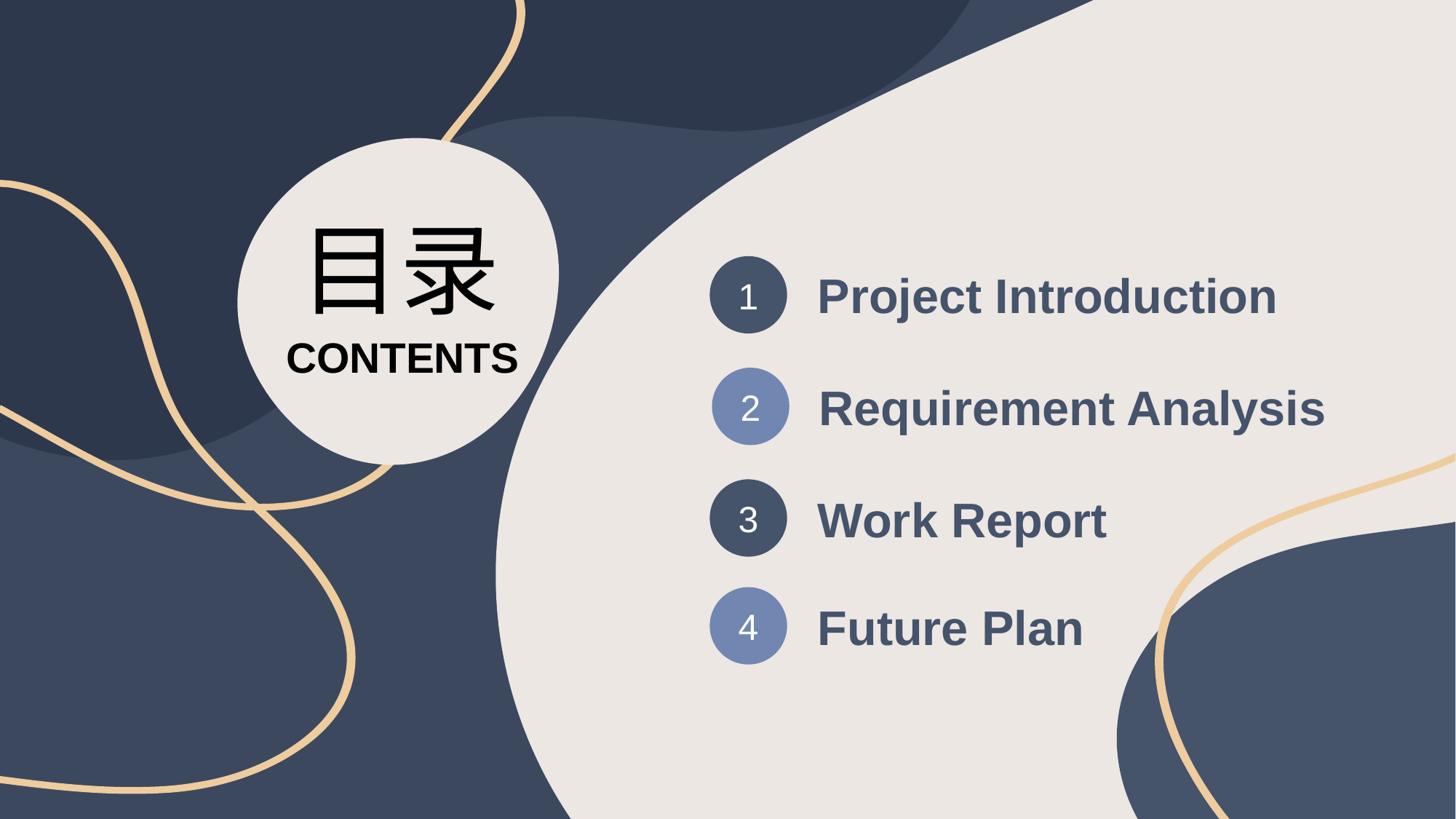

目录
1
Project Introduction
CONTENTS
2
Requirement Analysis
3
Work Report
4
Future Plan